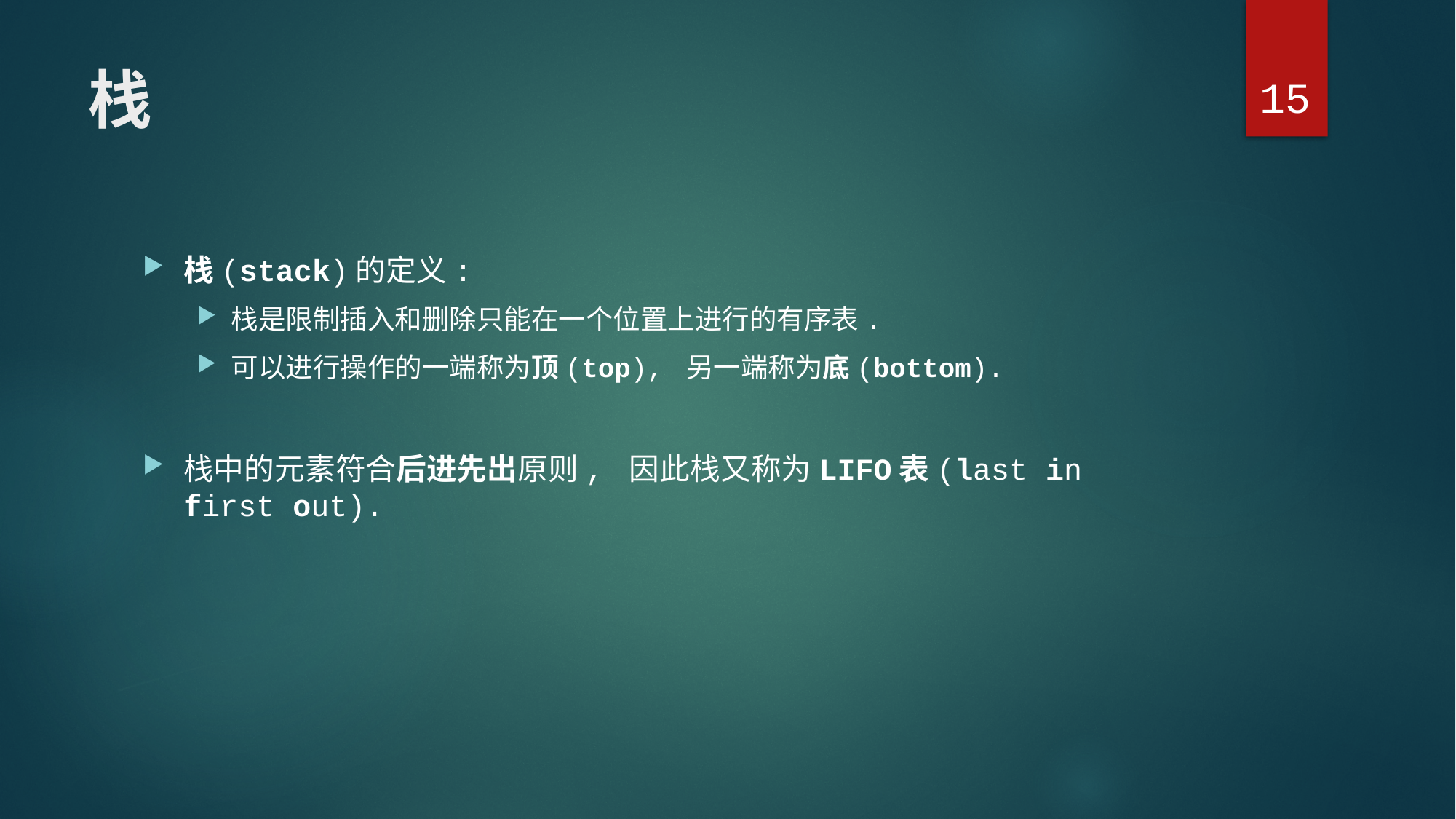

15
# 栈
栈(stack)的定义:
栈是限制插入和删除只能在一个位置上进行的有序表.
可以进行操作的一端称为顶(top), 另一端称为底(bottom).

栈中的元素符合后进先出原则, 因此栈又称为LIFO表(last in first out).